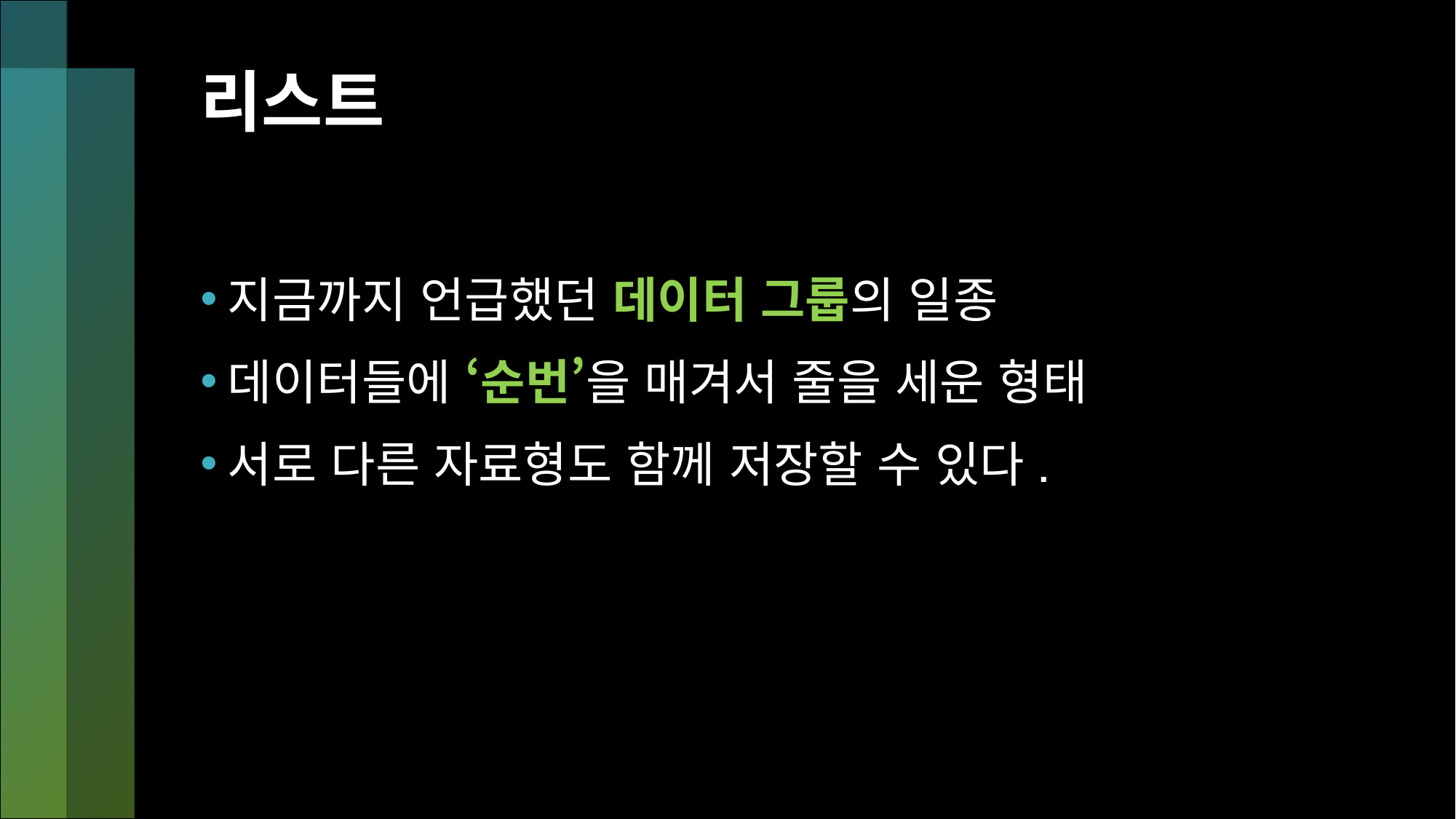

# 리스트
지금까지 언급했던 데이터 그룹의 일종
데이터들에 ‘순번’을 매겨서 줄을 세운 형태
서로 다른 자료형도 함께 저장할 수 있다.